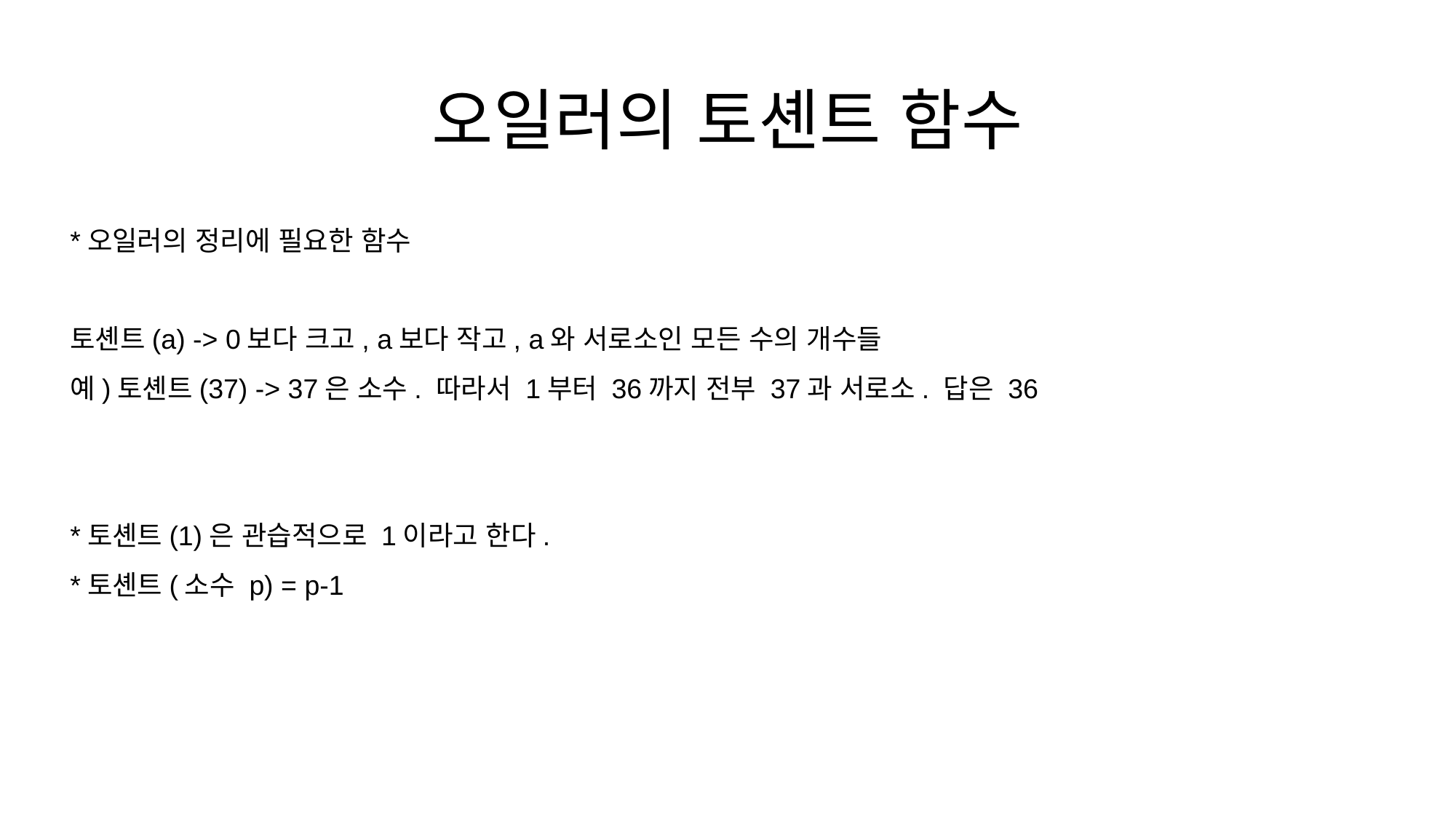

# 오일러의 토셴트 함수
*오일러의 정리에 필요한 함수

토셴트(a) -> 0보다 크고, a보다 작고, a와 서로소인 모든 수의 개수들
예)토셴트(37) -> 37은 소수. 따라서 1부터 36까지 전부 37과 서로소. 답은 36

*토셴트(1)은 관습적으로 1이라고 한다.
*토셴트(소수 p) = p-1